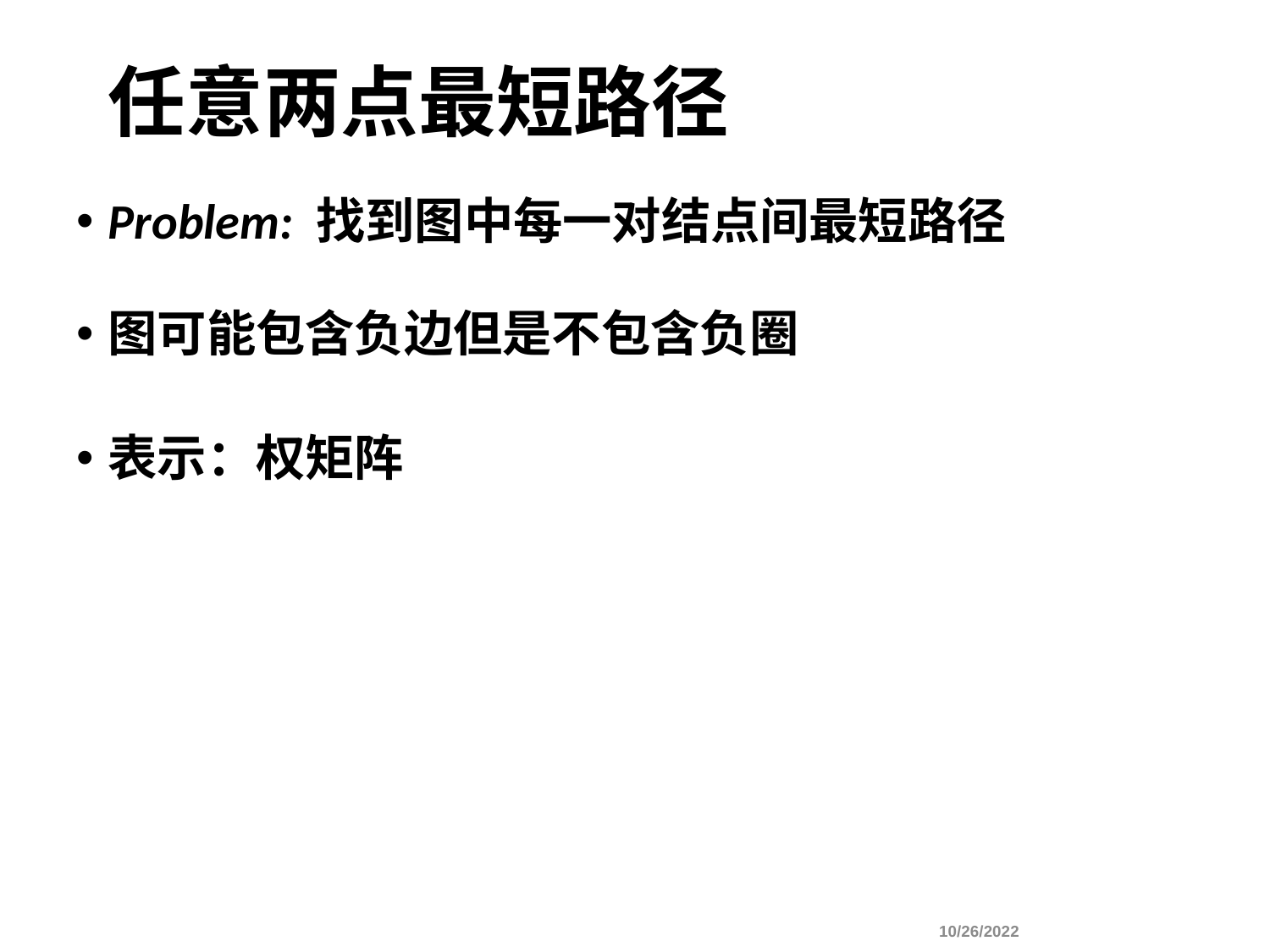

# 任意两点最短路径
Problem: 找到图中每一对结点间最短路径
图可能包含负边但是不包含负圈
表示：权矩阵
		 				            10/26/2022